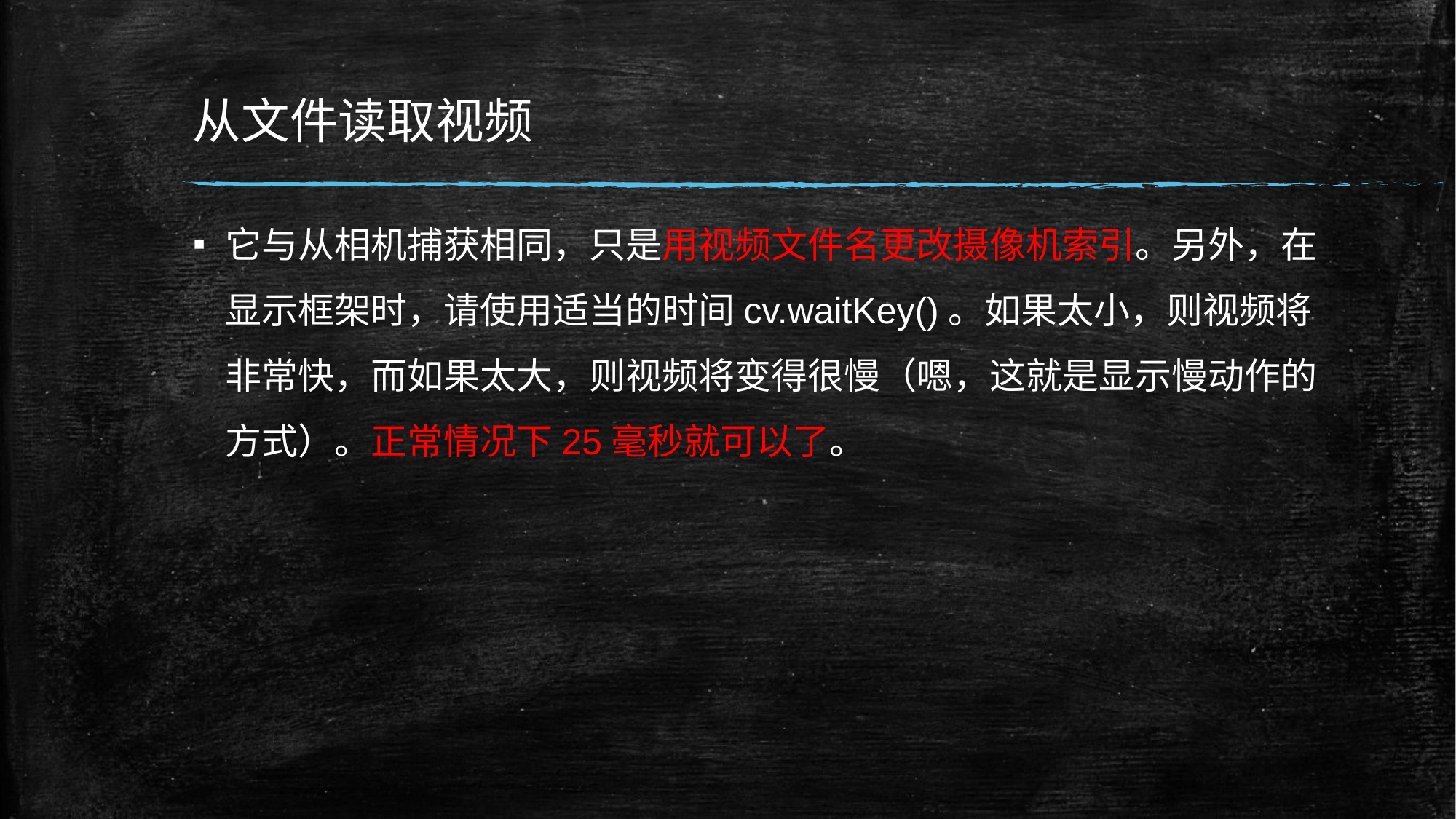

# 从文件读取视频
它与从相机捕获相同，只是用视频文件名更改摄像机索引。另外，在显示框架时，请使用适当的时间cv.waitKey()。如果太小，则视频将非常快，而如果太大，则视频将变得很慢（嗯，这就是显示慢动作的方式）。正常情况下25毫秒就可以了。